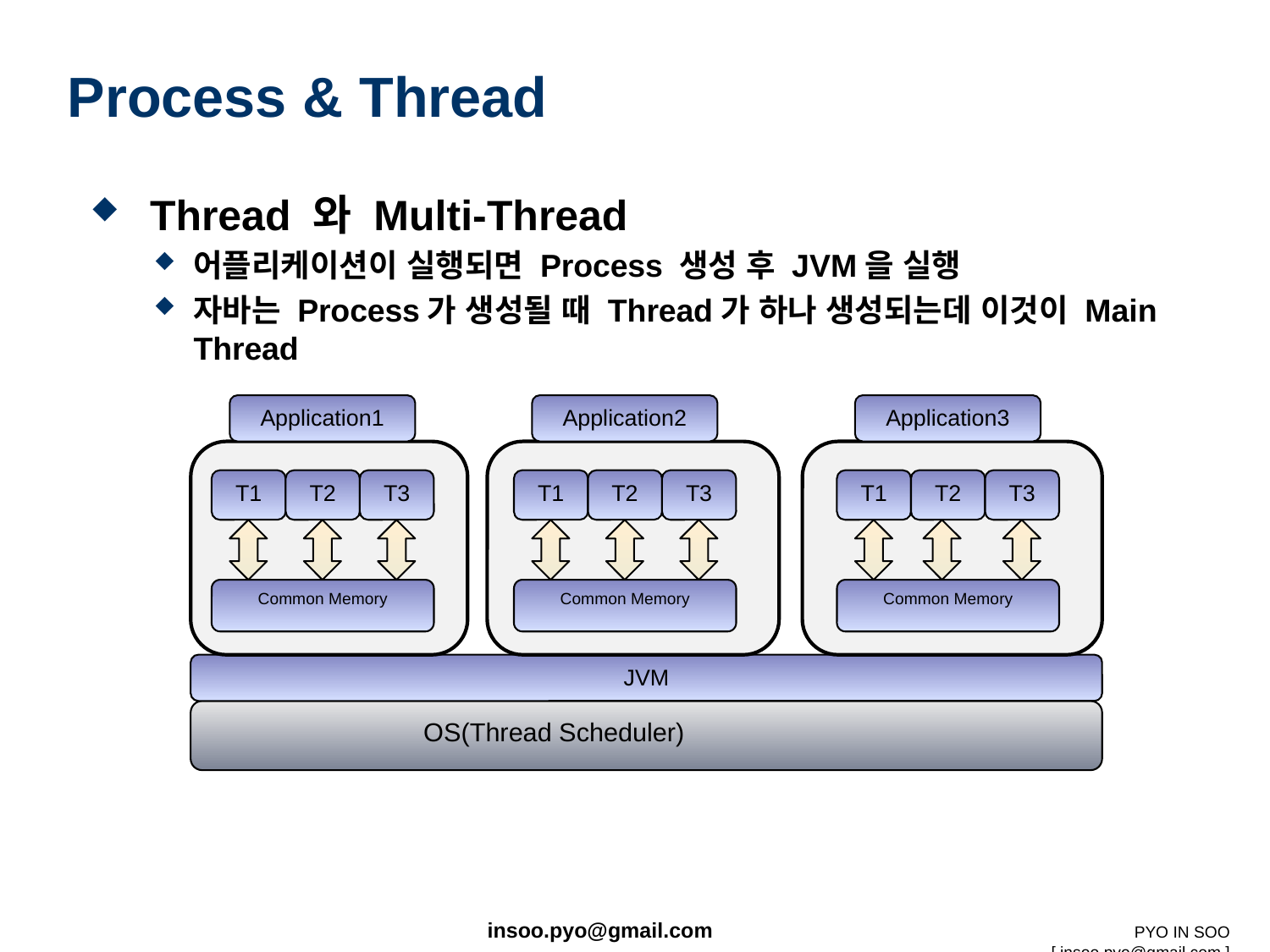

# Process & Thread
 Thread 와 Multi-Thread
어플리케이션이 실행되면 Process 생성 후 JVM을 실행
자바는 Process가 생성될 때 Thread가 하나 생성되는데 이것이 Main Thread

Application1
Application2
Application3

T1
T2
T3

Common Memory
T1
T2
T3

Common Memory
T1
T2
T3

Common Memory

JVM
                         OS(Thread Scheduler)
PYO IN SOO [ insoo.pyo@gmail.com ]